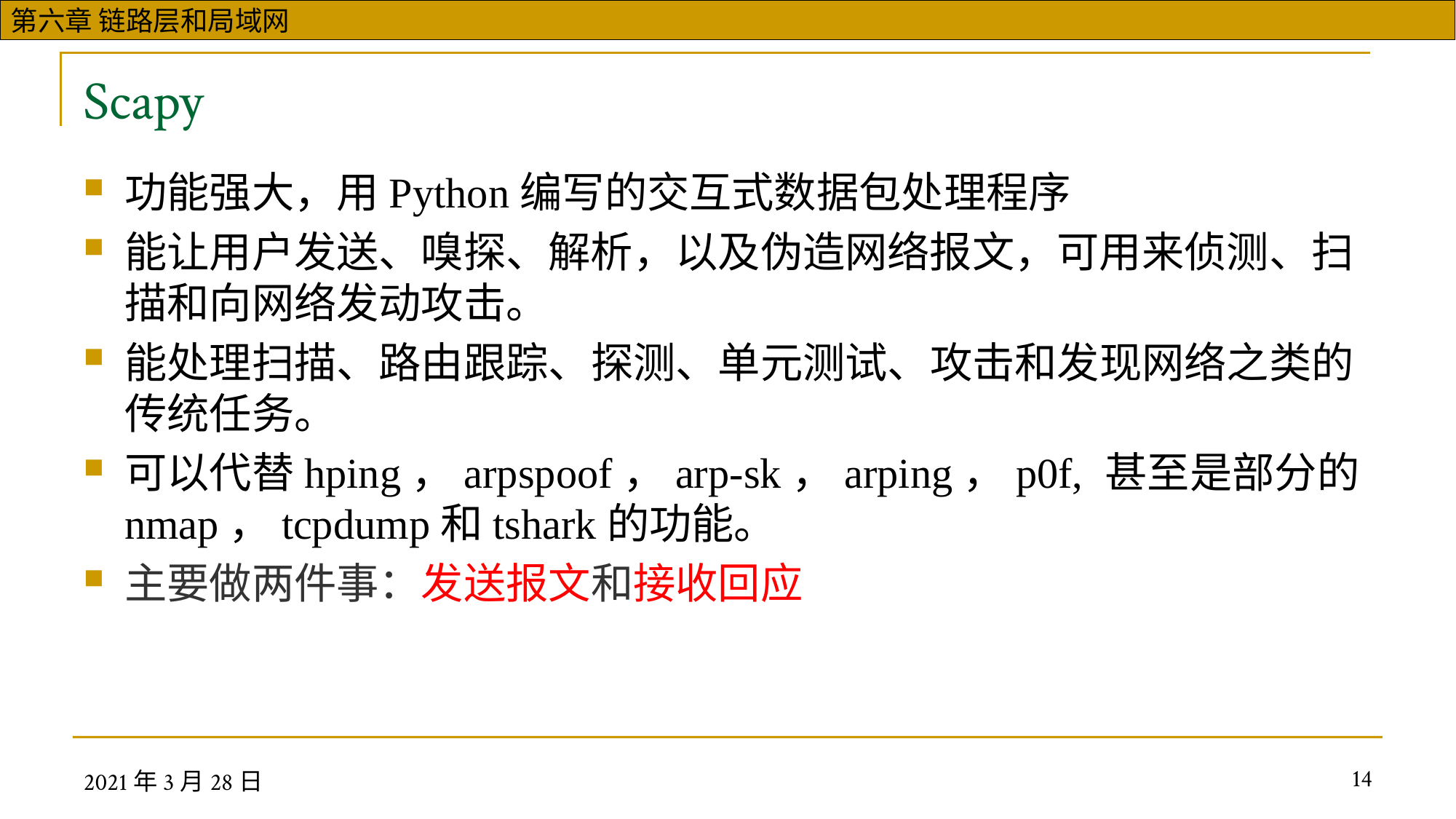

# Scapy
功能强大，用Python编写的交互式数据包处理程序
能让用户发送、嗅探、解析，以及伪造网络报文，可用来侦测、扫描和向网络发动攻击。
能处理扫描、路由跟踪、探测、单元测试、攻击和发现网络之类的传统任务。
可以代替hping，arpspoof，arp-sk，arping，p0f, 甚至是部分的nmap，tcpdump和tshark的功能。
主要做两件事：发送报文和接收回应

14
2021年3月28日